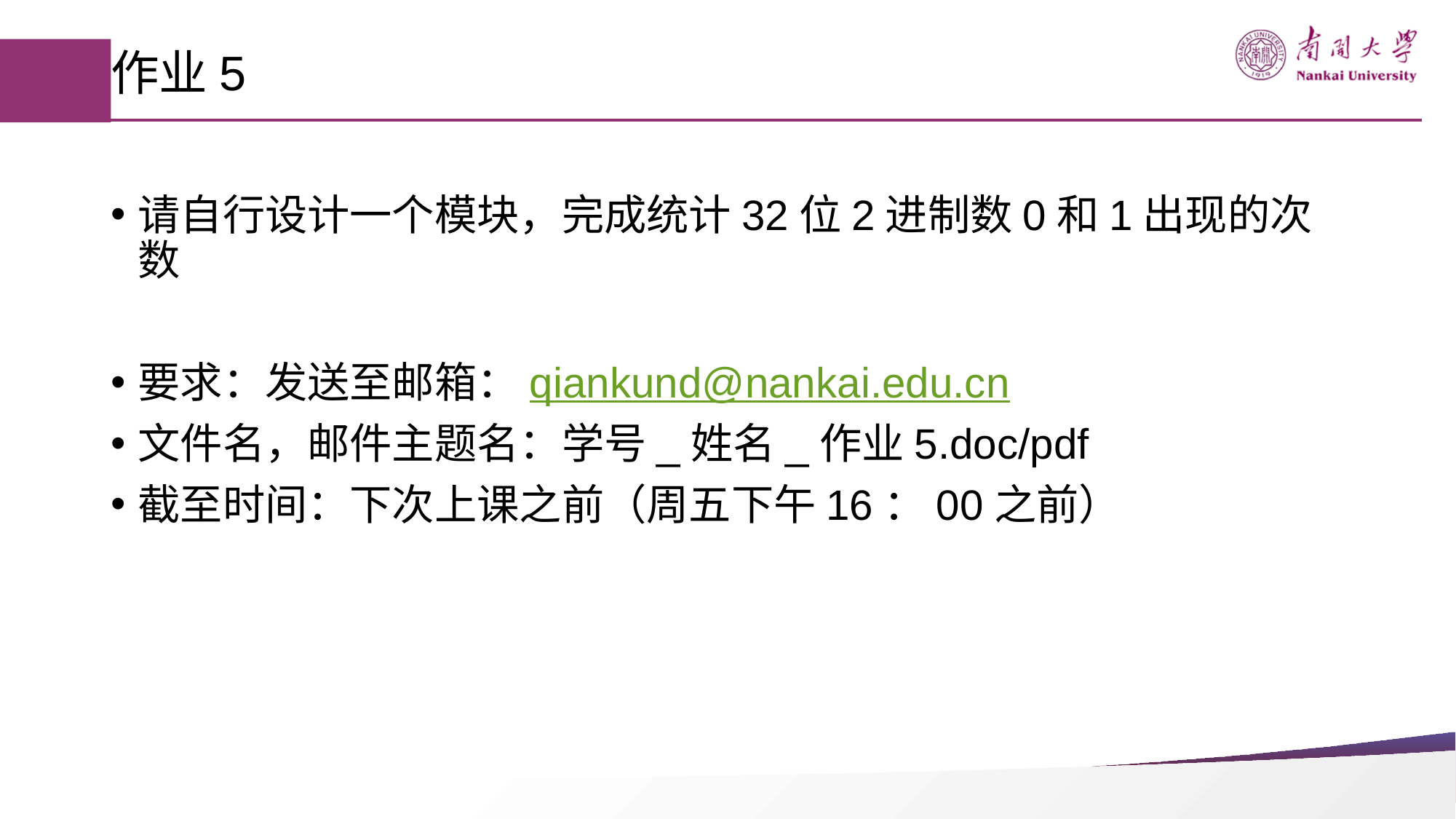

作业5
请自行设计一个模块，完成统计32位2进制数0和1出现的次数

要求：发送至邮箱：qiankund@nankai.edu.cn
文件名，邮件主题名：学号_姓名_作业5.doc/pdf
截至时间：下次上课之前（周五下午16：00之前）